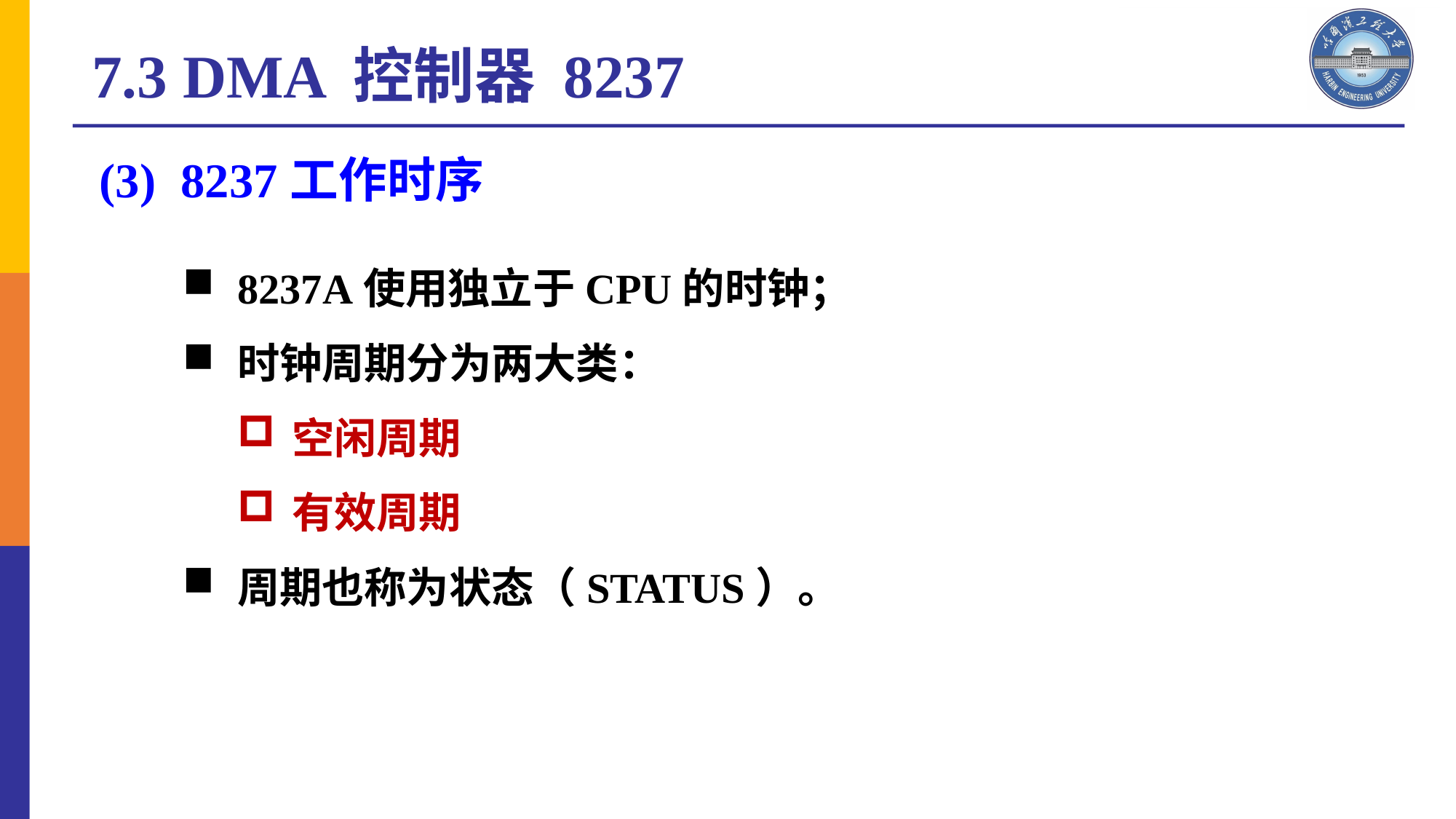

7.3 DMA 控制器 8237
 (3)  8237工作时序

8237A使用独立于CPU的时钟；
时钟周期分为两大类：
空闲周期
有效周期
周期也称为状态（STATUS）。
26